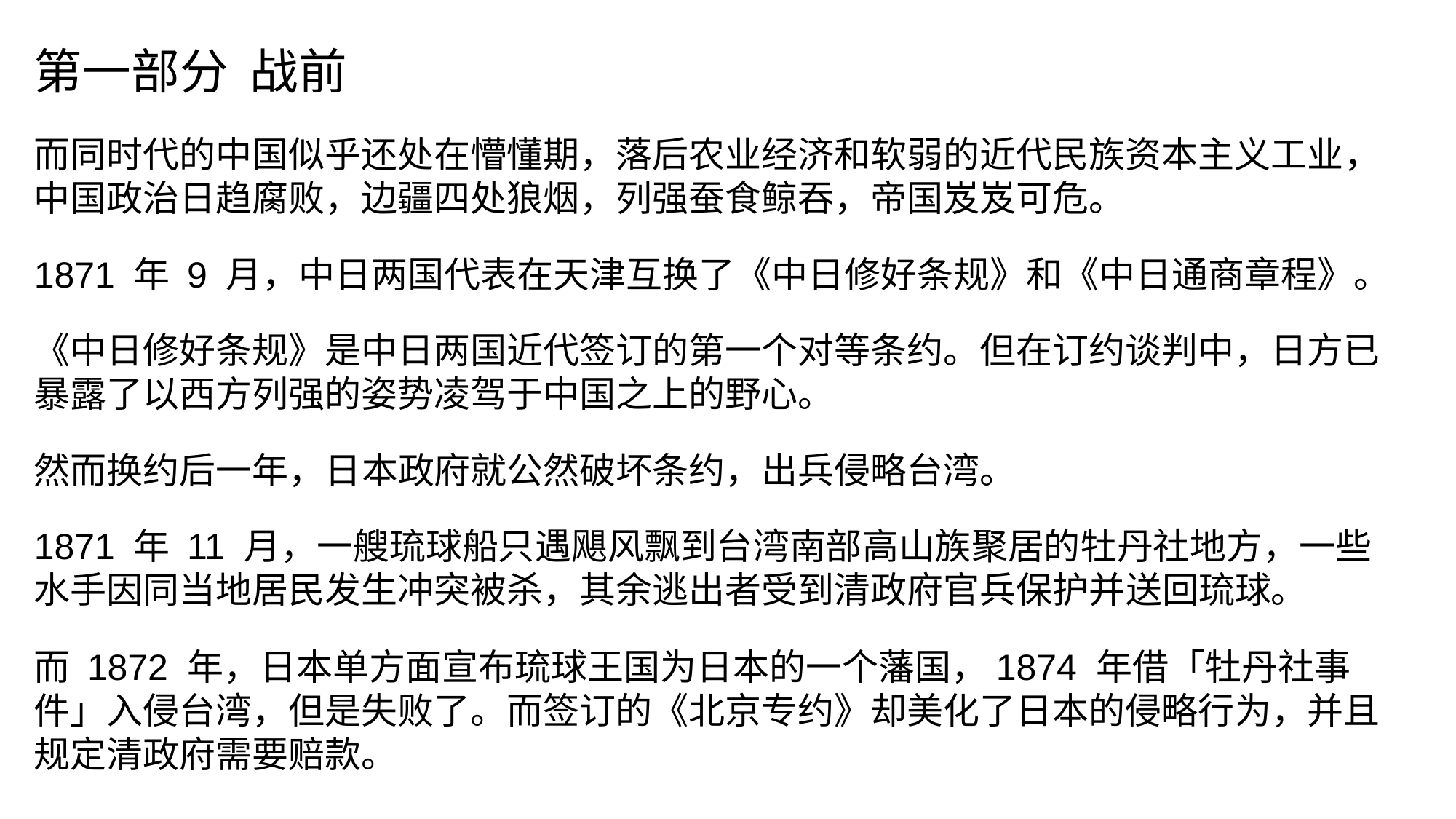

第一部分  战前
而同时代的中国似乎还处在懵懂期，落后农业经济和软弱的近代民族资本主义工业，中国政治日趋腐败，边疆四处狼烟，列强蚕食鲸吞，帝国岌岌可危。
1871 年 9 月，中日两国代表在天津互换了《中日修好条规》和《中日通商章程》。
《中日修好条规》是中日两国近代签订的第一个对等条约。但在订约谈判中，日方已暴露了以西方列强的姿势凌驾于中国之上的野心。
然而换约后一年，日本政府就公然破坏条约，出兵侵略台湾。
1871 年 11 月，一艘琉球船只遇飓风飘到台湾南部高山族聚居的牡丹社地方，一些水手因同当地居民发生冲突被杀，其余逃出者受到清政府官兵保护并送回琉球。
而 1872 年，日本单方面宣布琉球王国为日本的一个藩国，1874 年借「牡丹社事件」入侵台湾，但是失败了。而签订的《北京专约》却美化了日本的侵略行为，并且规定清政府需要赔款。